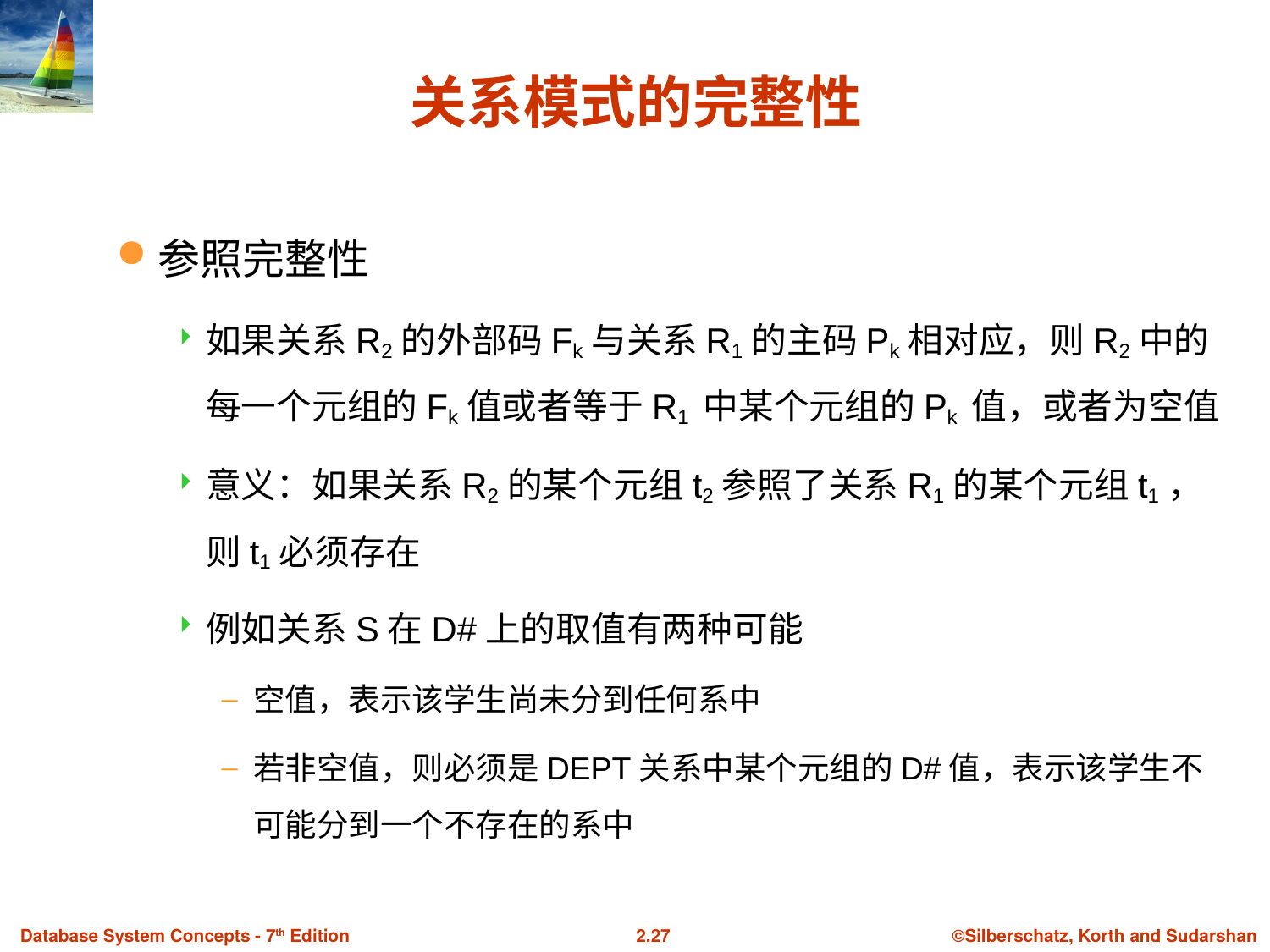

# 关系模式的完整性
参照完整性
如果关系R2的外部码Fk与关系R1的主码Pk相对应，则R2中的每一个元组的Fk值或者等于R1 中某个元组的Pk 值，或者为空值
意义：如果关系R2的某个元组t2参照了关系R1的某个元组t1，则t1必须存在
例如关系S在D#上的取值有两种可能
空值，表示该学生尚未分到任何系中
若非空值，则必须是DEPT关系中某个元组的D#值，表示该学生不可能分到一个不存在的系中